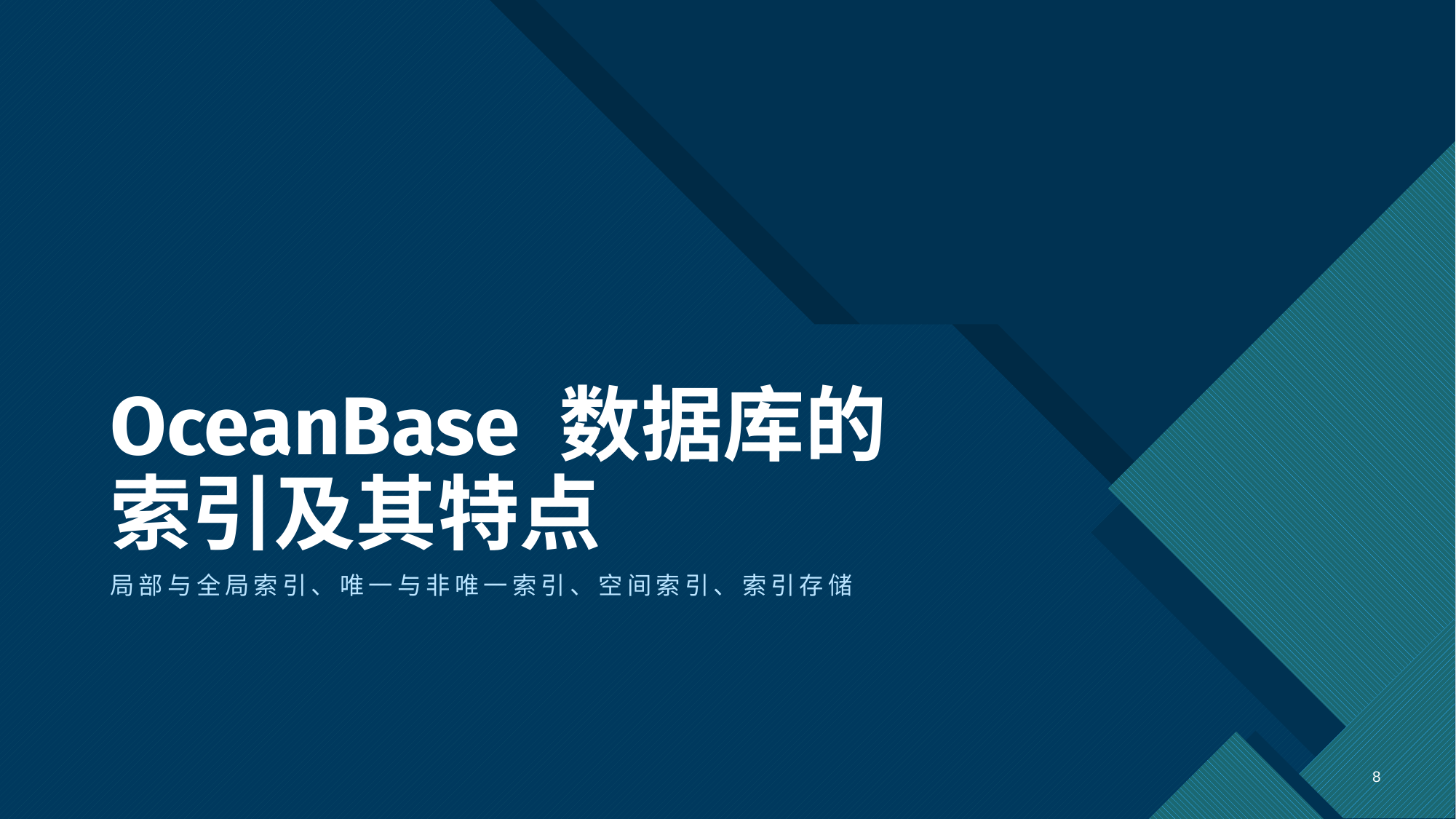

# OceanBase 数据库的 索引及其特点
局部与全局索引、唯一与非唯一索引、空间索引、索引存储
8